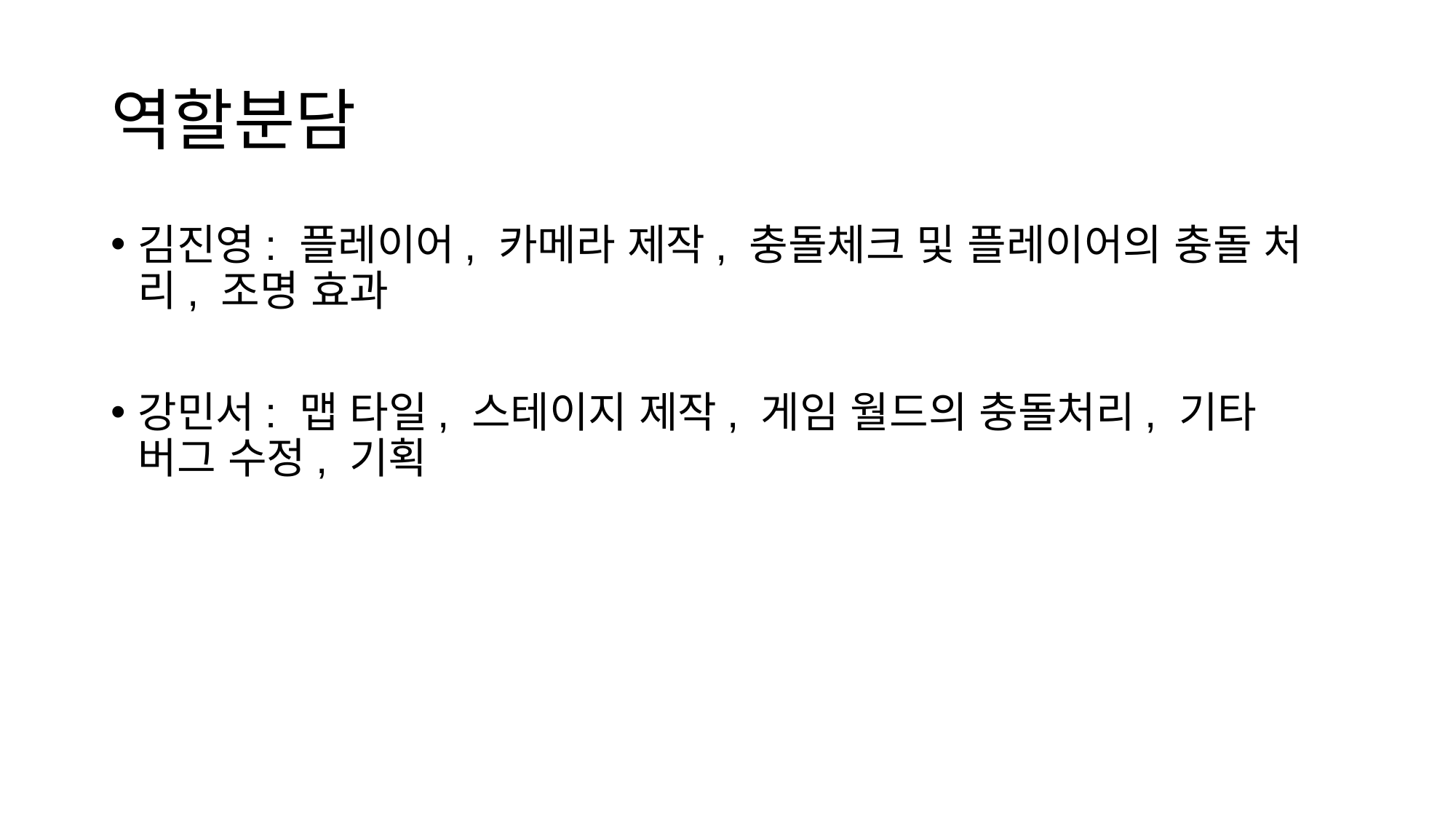

# 역할분담
김진영: 플레이어, 카메라 제작, 충돌체크 및 플레이어의 충돌 처리, 조명 효과

강민서: 맵 타일, 스테이지 제작, 게임 월드의 충돌처리, 기타 버그 수정, 기획